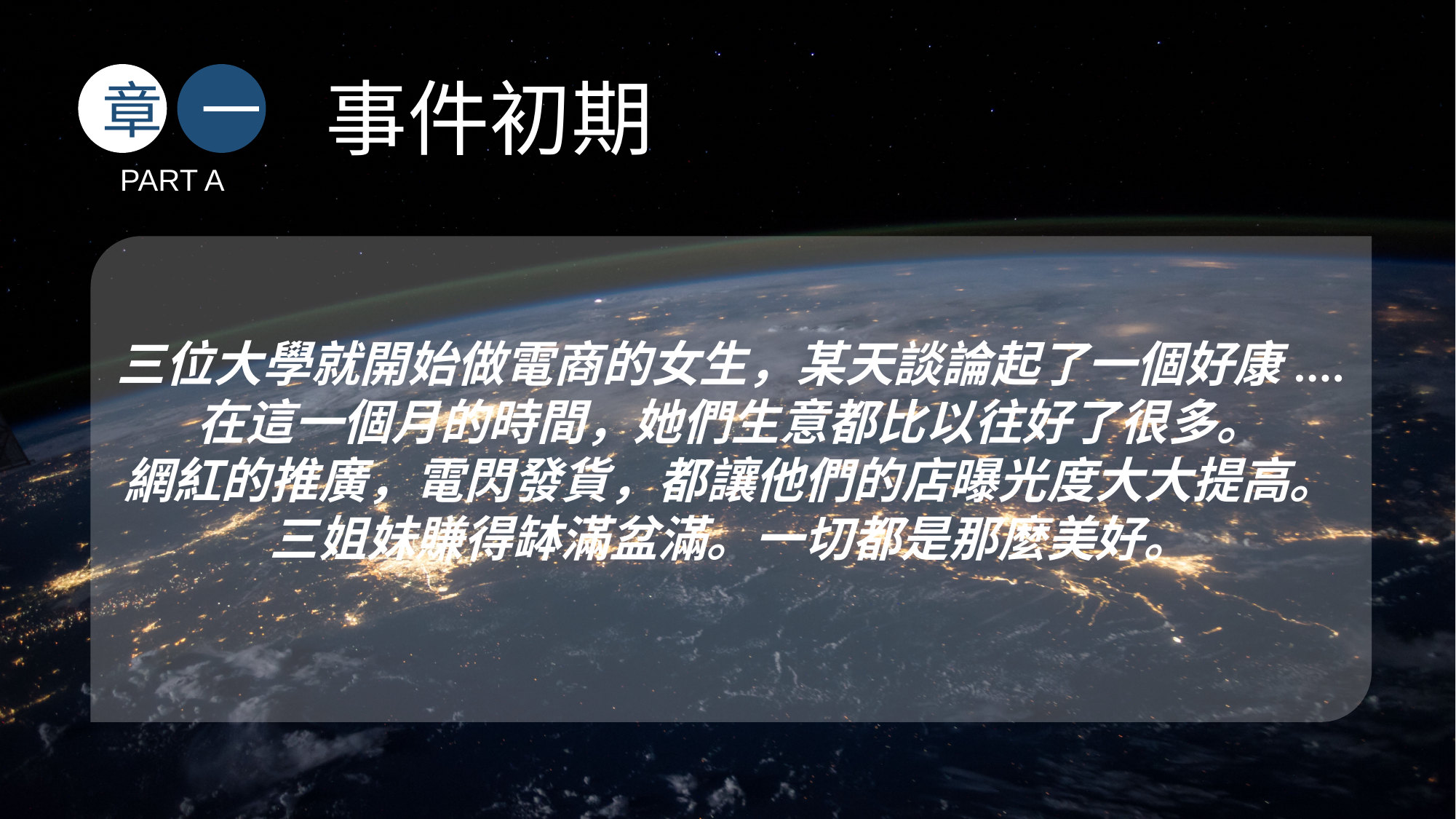

章
一
事件初期
PART A
三位大學就開始做電商的女生，某天談論起了一個好康....
在這一個月的時間，她們生意都比以往好了很多。
網紅的推廣，電閃發貨，都讓他們的店曝光度大大提高。
三姐妹賺得缽滿盆滿。一切都是那麼美好。